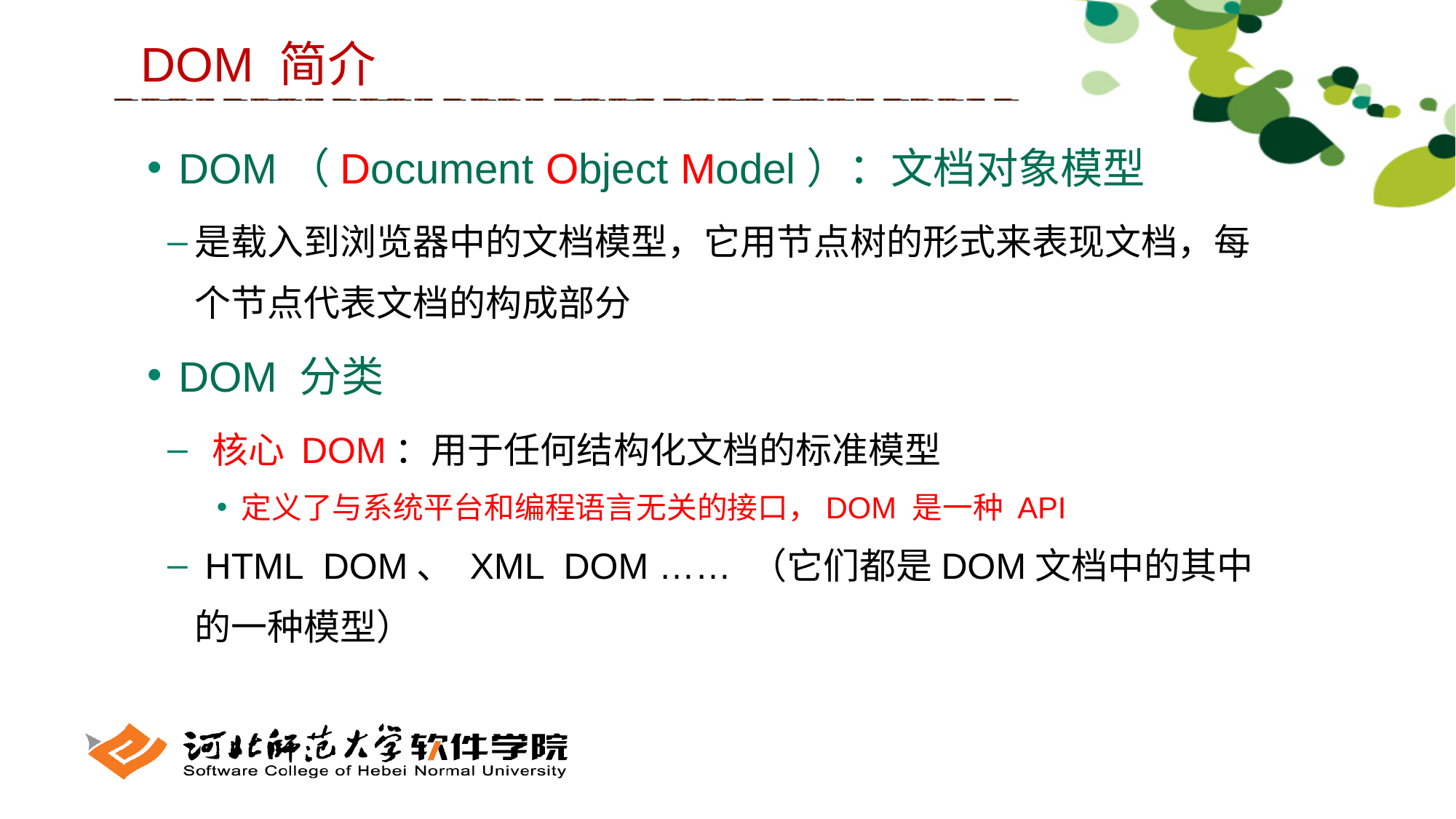

DOM 简介
 DOM（Document Object Model）：文档对象模型
是载入到浏览器中的文档模型，它用节点树的形式来表现文档，每个节点代表文档的构成部分
 DOM 分类
 核心 DOM：用于任何结构化文档的标准模型
 定义了与系统平台和编程语言无关的接口，DOM 是一种 API
 HTML  DOM、 XML  DOM …… （它们都是DOM文档中的其中的一种模型）